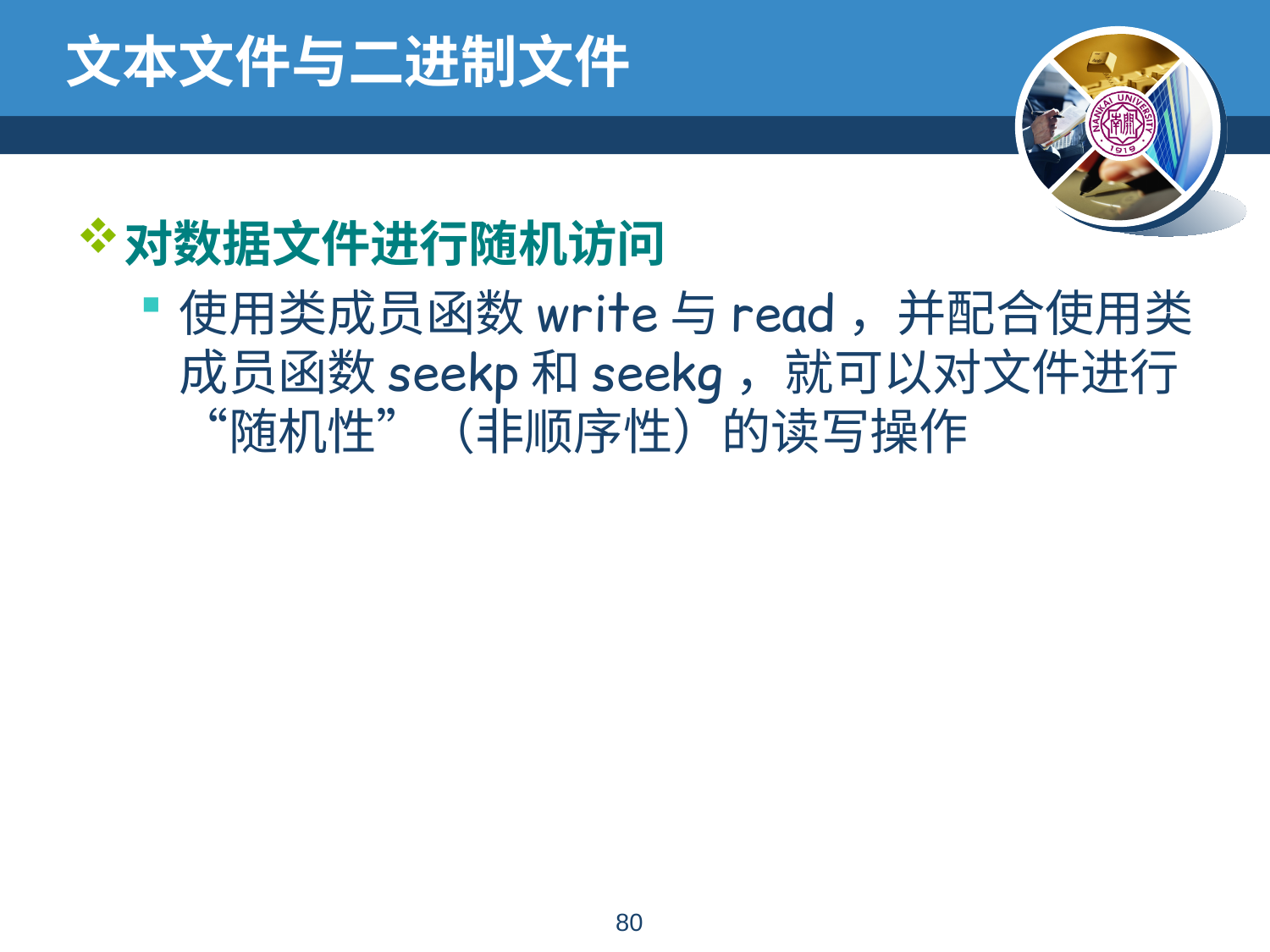

# 文本文件与二进制文件
对数据文件进行随机访问
使用类成员函数write与read，并配合使用类成员函数seekp和seekg，就可以对文件进行“随机性”（非顺序性）的读写操作
80